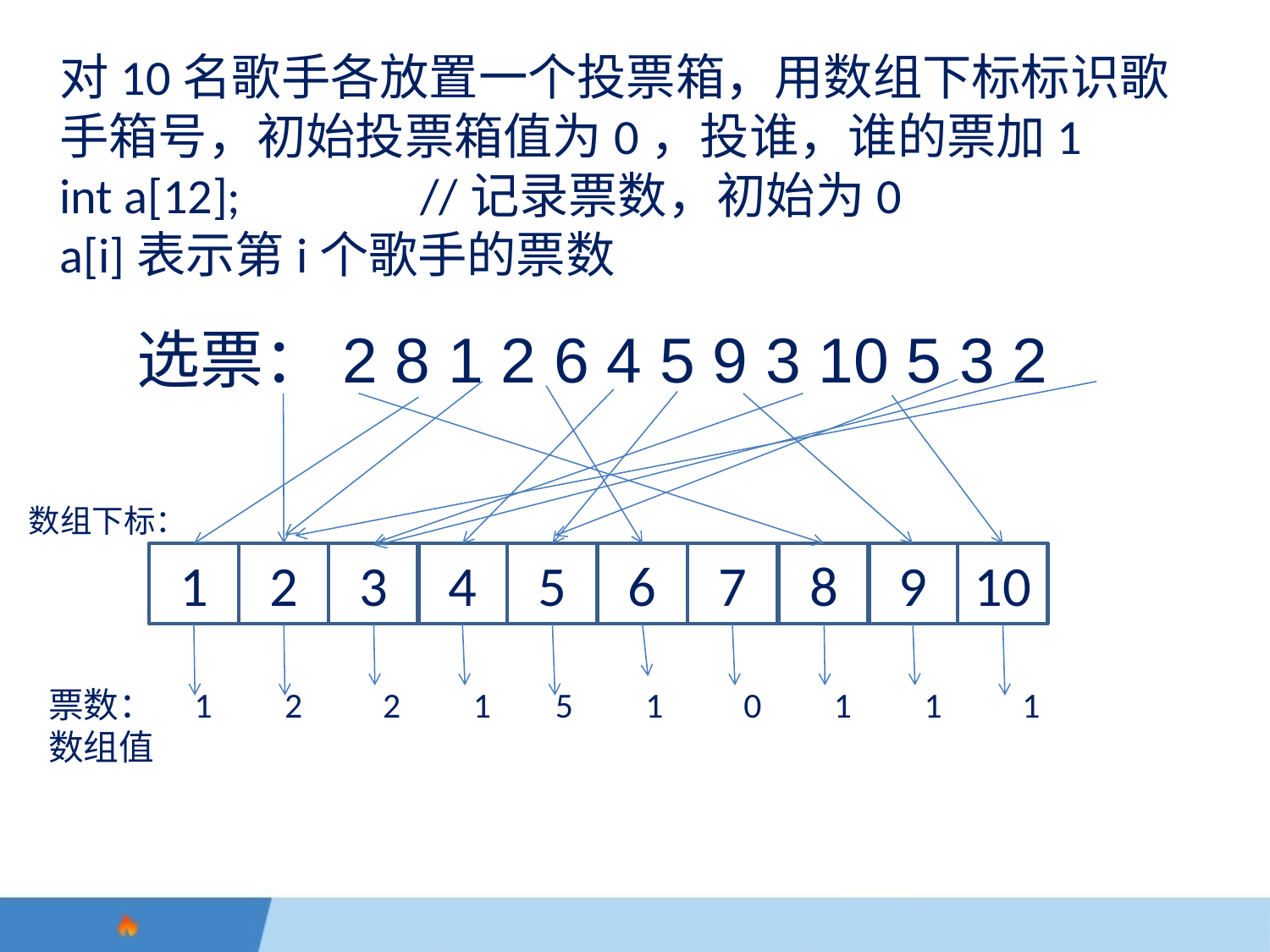

对10名歌手各放置一个投票箱，用数组下标标识歌手箱号，初始投票箱值为0，投谁，谁的票加1
int a[12];                //记录票数，初始为0
a[i]表示第i个歌手的票数
选票：2 8 1 2 6 4 5 9 3 10 5 3 2
数组下标：
1
2
3
4
5
6
7
8
9
10
票数：    1         2          2         1        5         1          0         1         1          1
数组值